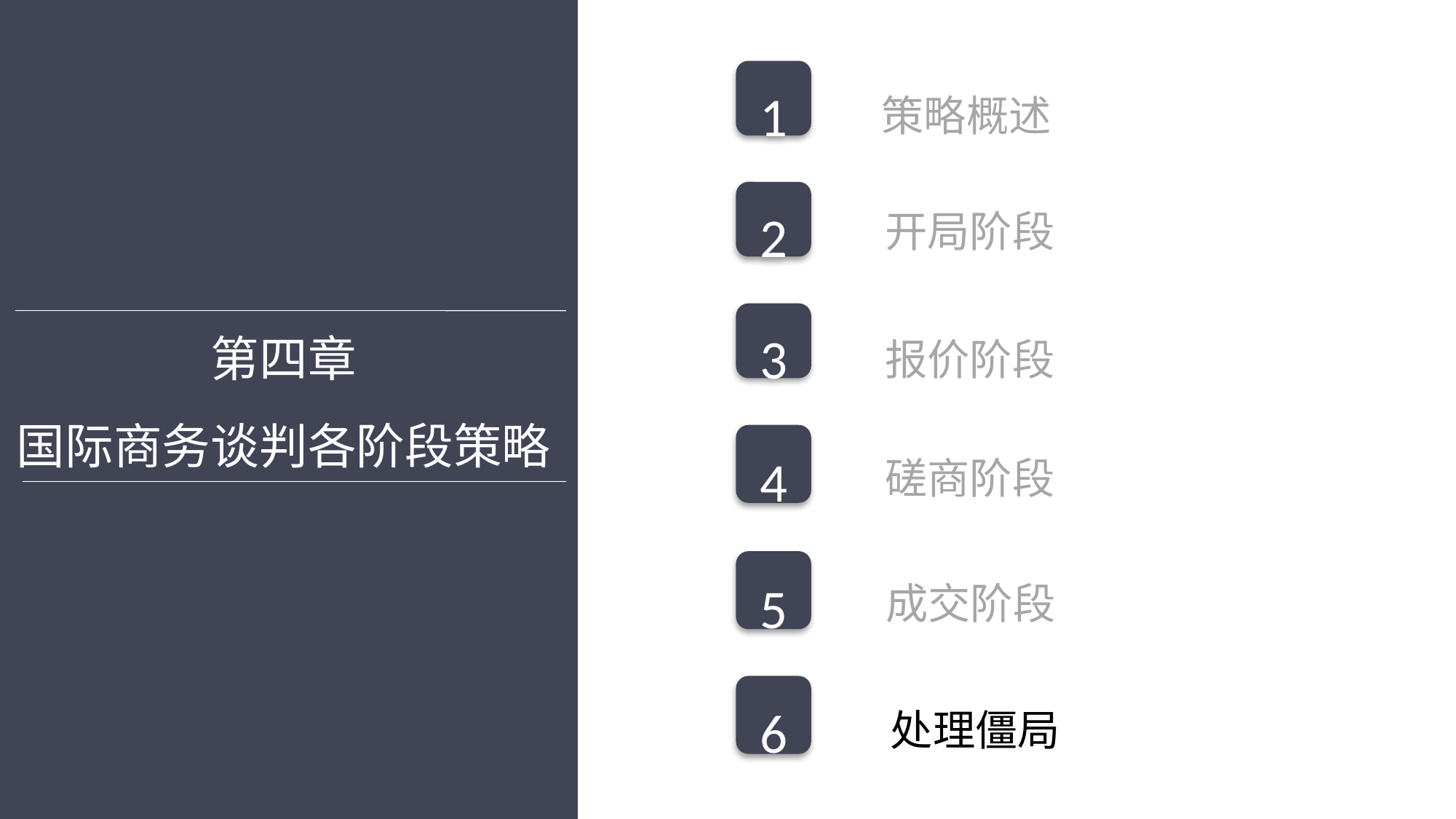

策略概述
1
开局阶段
2
第四章
国际商务谈判各阶段策略
报价阶段
3

磋商阶段
4
成交阶段
5
处理僵局
6